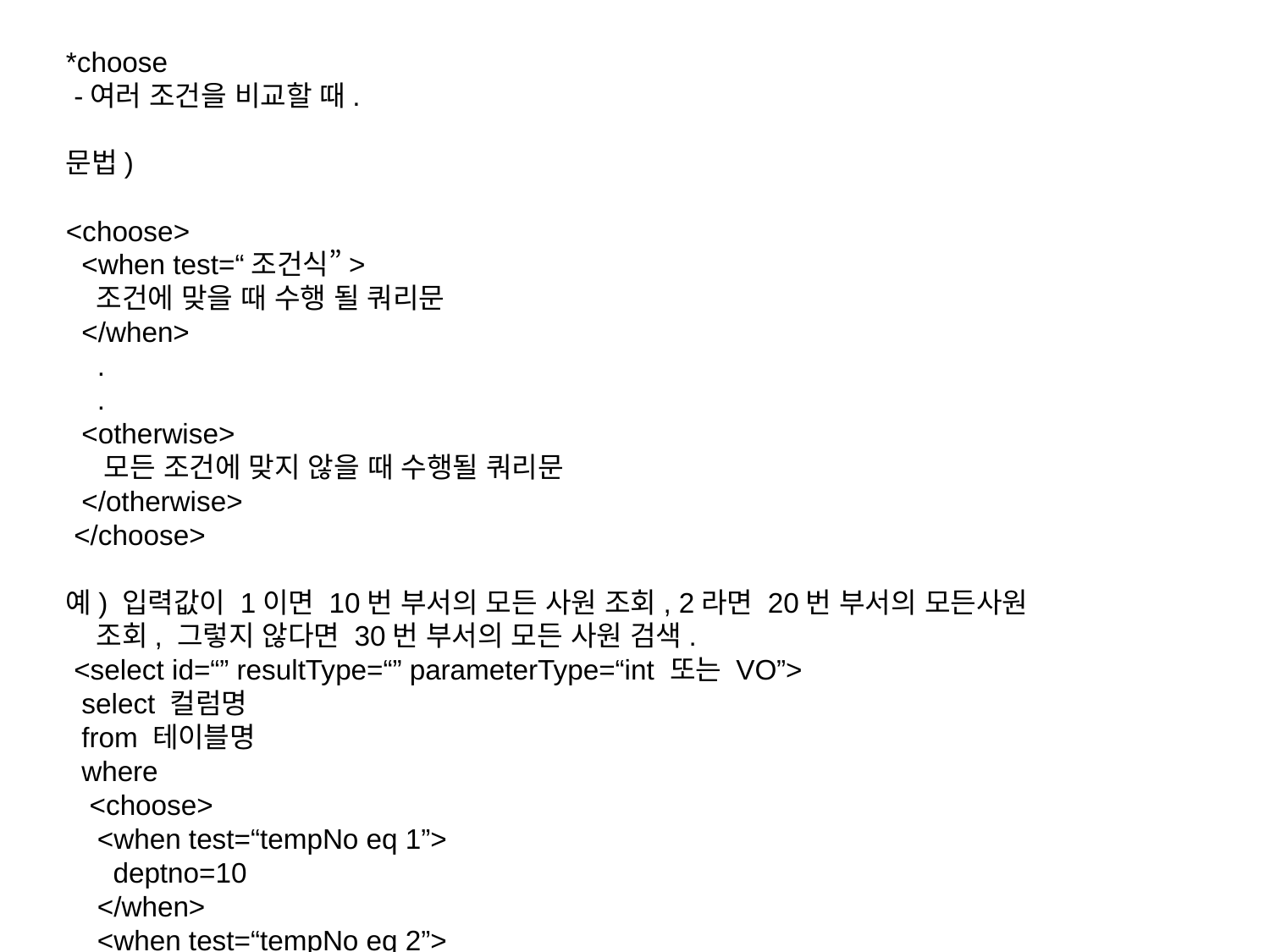

*choose
 -여러 조건을 비교할 때.

문법)

<choose>
  <when test=“조건식”>
   조건에 맞을 때 수행 될 쿼리문
  </when>
    .
    .
  <otherwise>
    모든 조건에 맞지 않을 때 수행될 쿼리문
  </otherwise>
 </choose>

예) 입력값이 1이면 10번 부서의 모든 사원 조회, 2라면 20번 부서의 모든사원
   조회, 그렇지 않다면 30번 부서의 모든 사원 검색.
 <select id=“” resultType=“” parameterType=“int 또는 VO”>
  select 컬럼명
  from 테이블명
  where
   <choose>
    <when test=“tempNo eq 1”>
      deptno=10
    </when>
    <when test=“tempNo eq 2”>
      deptno=20
    </when>
    <otherwise>
     deptno=30
    </otherwise>
   </choose>